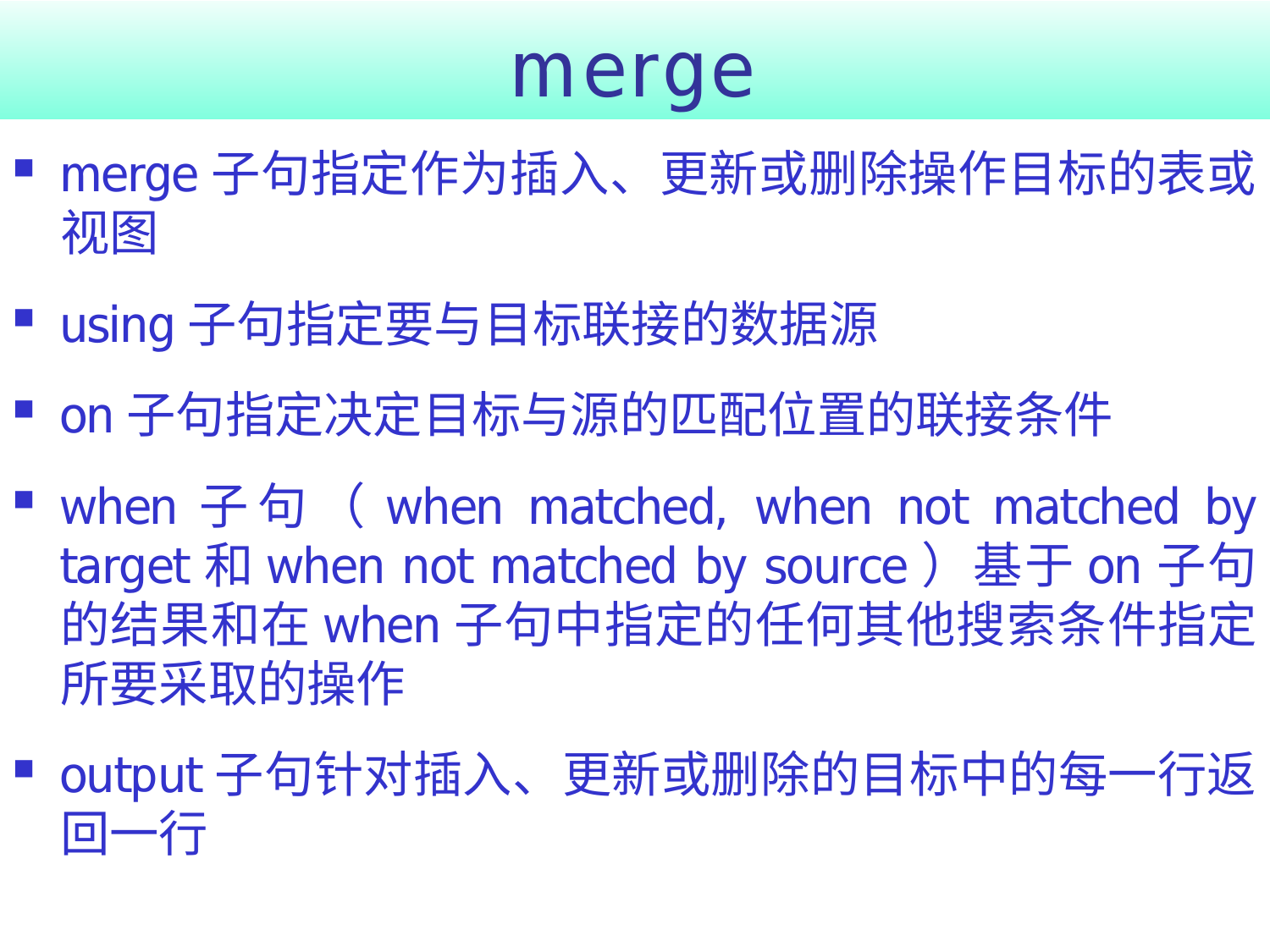

# merge
merge子句指定作为插入、更新或删除操作目标的表或视图
using子句指定要与目标联接的数据源
on子句指定决定目标与源的匹配位置的联接条件
when子句（when matched, when not matched by target和when not matched by source）基于on子句的结果和在when子句中指定的任何其他搜索条件指定所要采取的操作
output子句针对插入、更新或删除的目标中的每一行返回一行